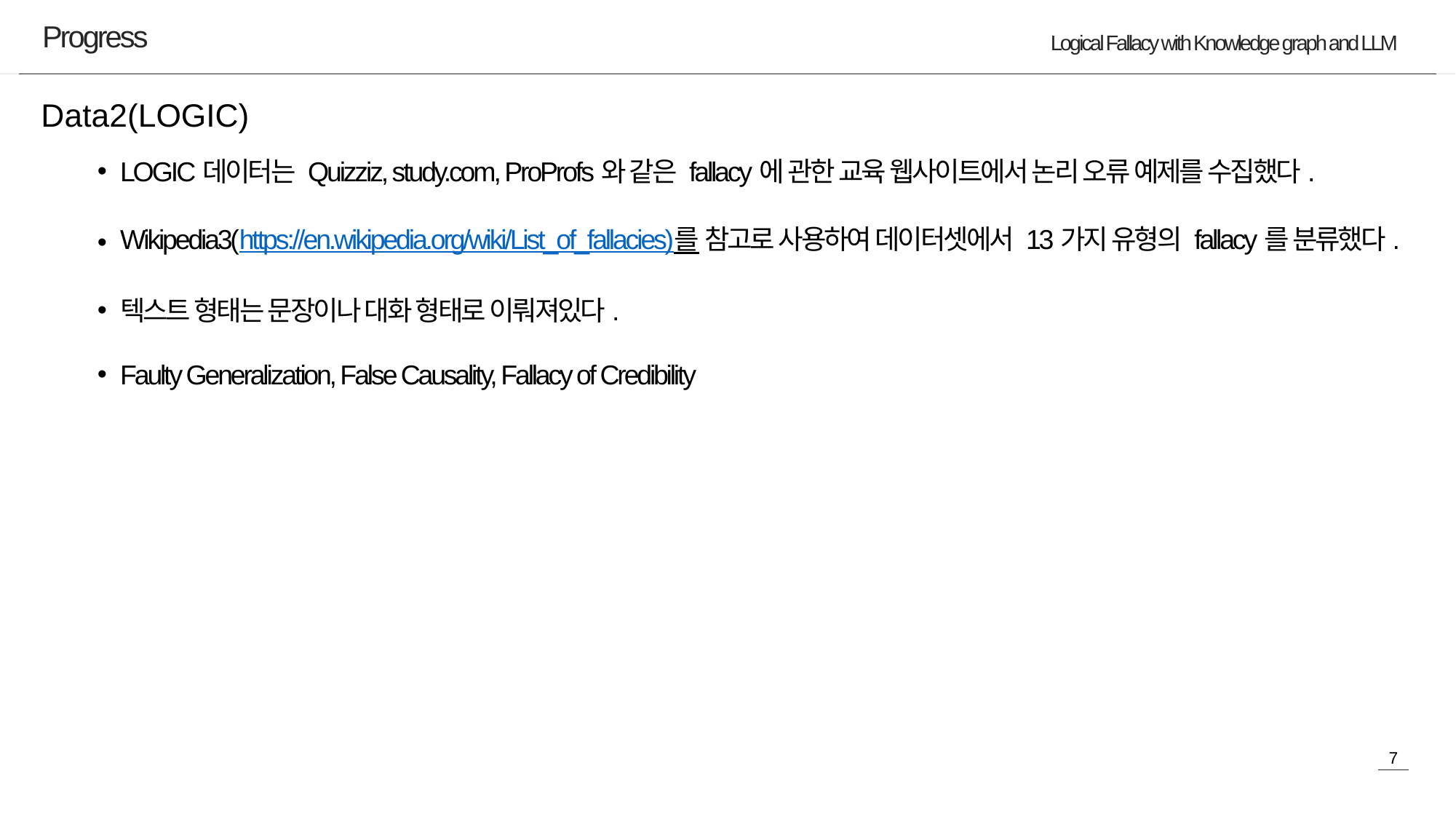

Progress
Data2(LOGIC)
LOGIC데이터는 Quizziz, study.com, ProProfs와 같은 fallacy에 관한 교육 웹사이트에서 논리 오류 예제를 수집했다.
Wikipedia3(https://en.wikipedia.org/wiki/List_of_fallacies)를 참고로 사용하여 데이터셋에서 13가지 유형의 fallacy를 분류했다.
텍스트 형태는 문장이나 대화 형태로 이뤄져있다.
Faulty Generalization, False Causality, Fallacy of Credibility